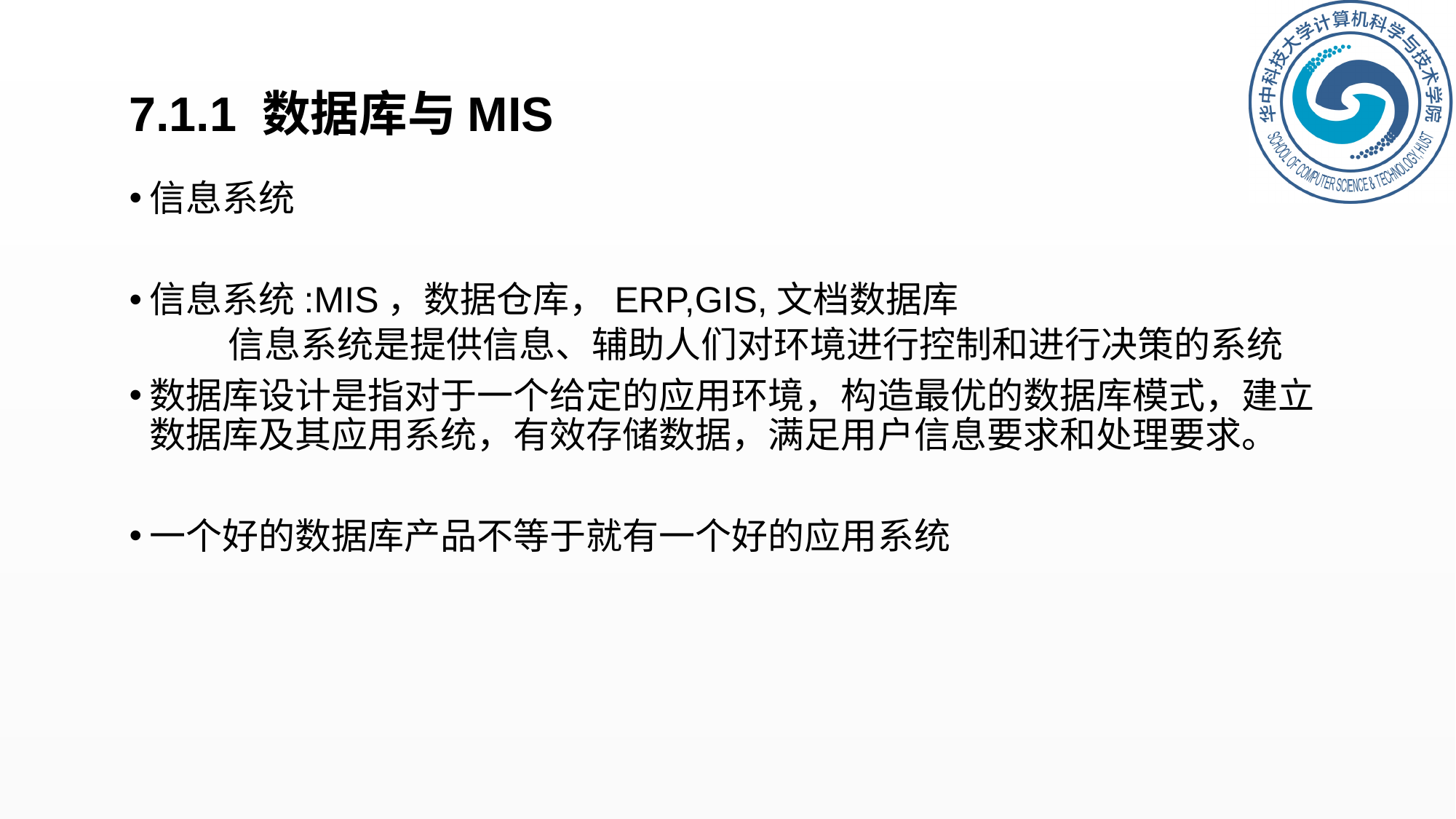

# 7.1.1 数据库与MIS
信息系统

信息系统:MIS，数据仓库，ERP,GIS,文档数据库
      信息系统是提供信息、辅助人们对环境进行控制和进行决策的系统
数据库设计是指对于一个给定的应用环境，构造最优的数据库模式，建立数据库及其应用系统，有效存储数据，满足用户信息要求和处理要求。

一个好的数据库产品不等于就有一个好的应用系统